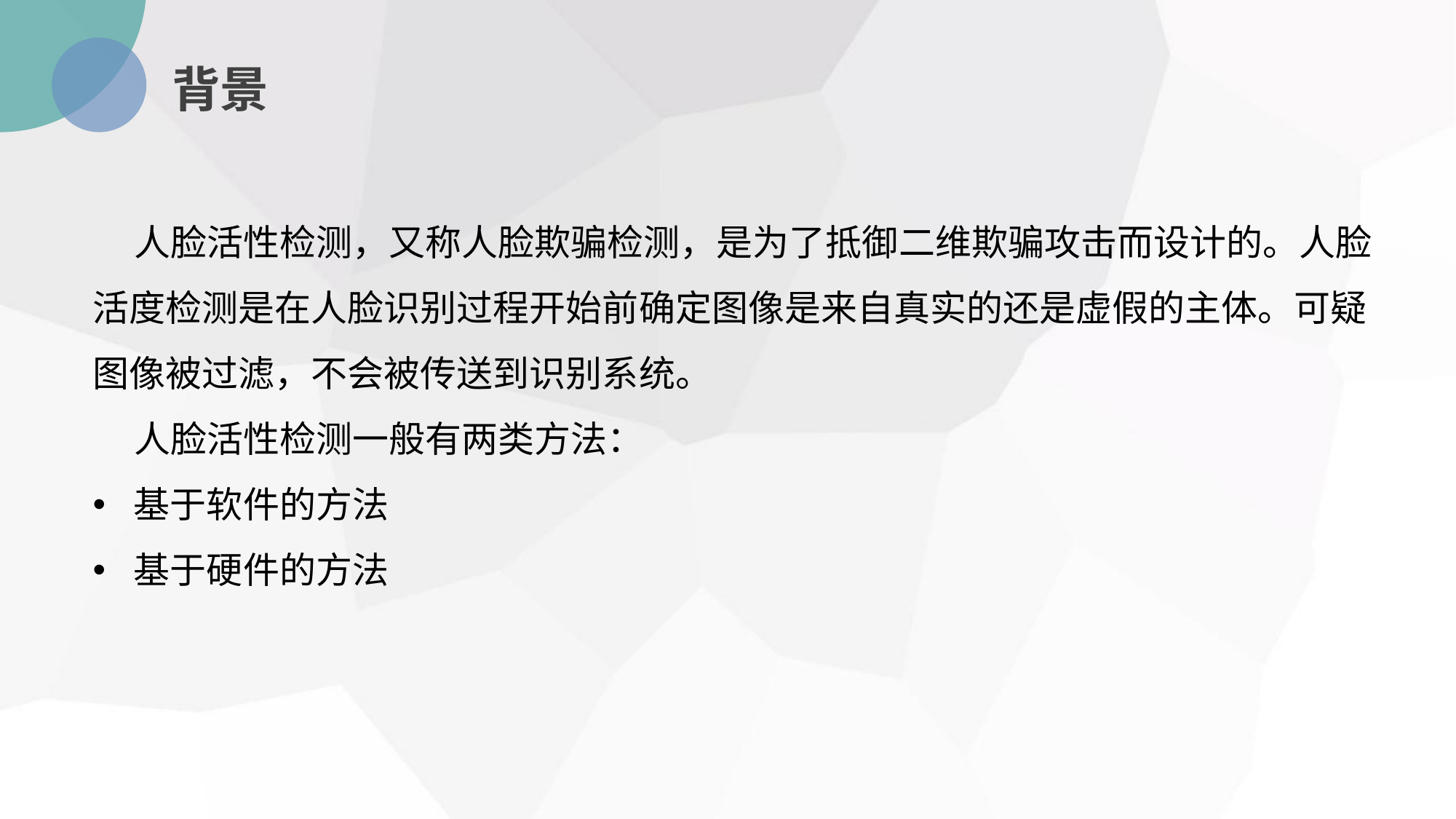

背景
    人脸活性检测，又称人脸欺骗检测，是为了抵御二维欺骗攻击而设计的。人脸活度检测是在人脸识别过程开始前确定图像是来自真实的还是虚假的主体。可疑图像被过滤，不会被传送到识别系统。
    人脸活性检测一般有两类方法：
基于软件的方法
基于硬件的方法